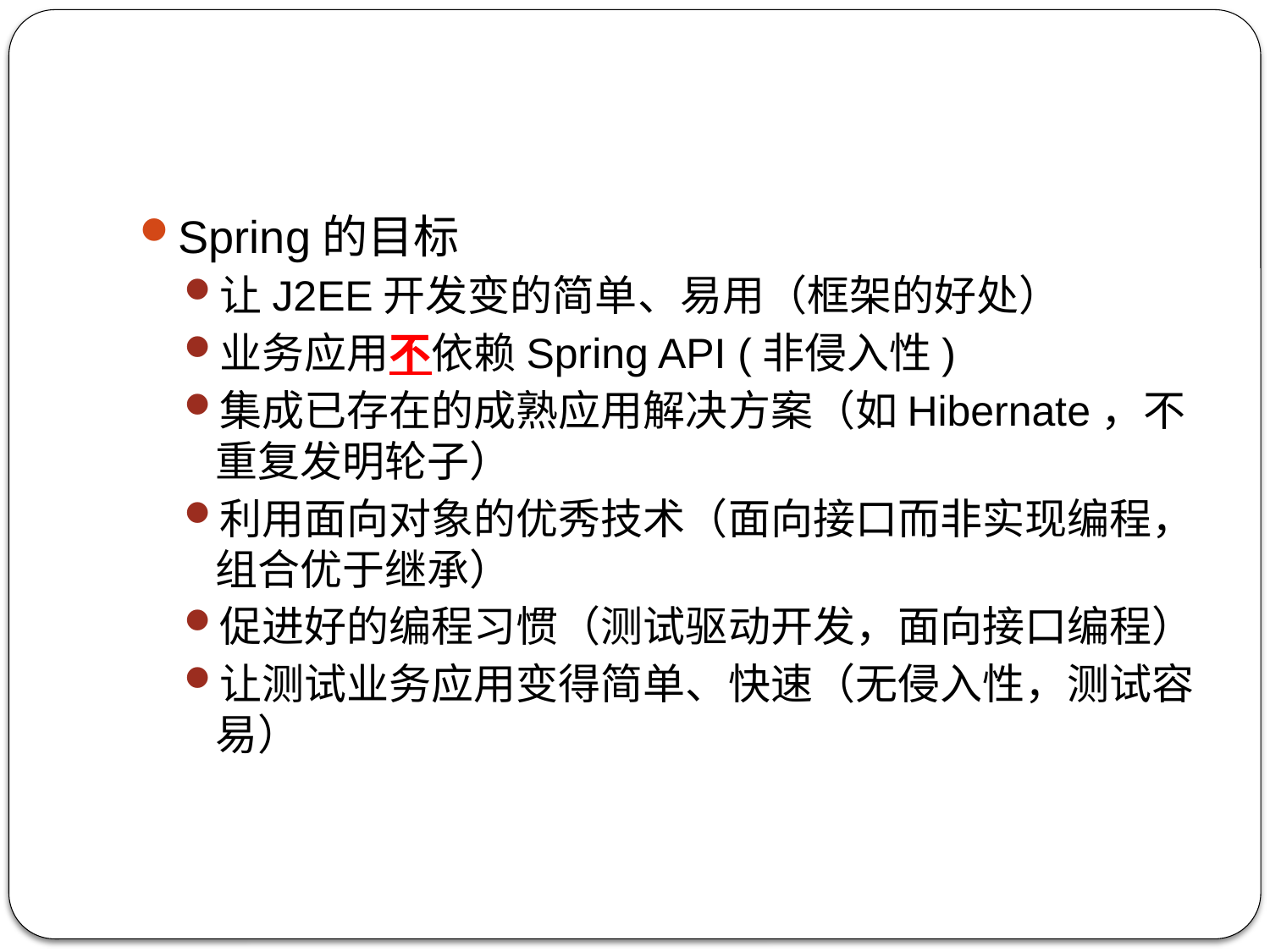

#
Spring的目标
让J2EE开发变的简单、易用（框架的好处）
业务应用不依赖Spring API (非侵入性)
集成已存在的成熟应用解决方案（如Hibernate，不重复发明轮子）
利用面向对象的优秀技术（面向接口而非实现编程，组合优于继承）
促进好的编程习惯（测试驱动开发，面向接口编程）
让测试业务应用变得简单、快速（无侵入性，测试容易）